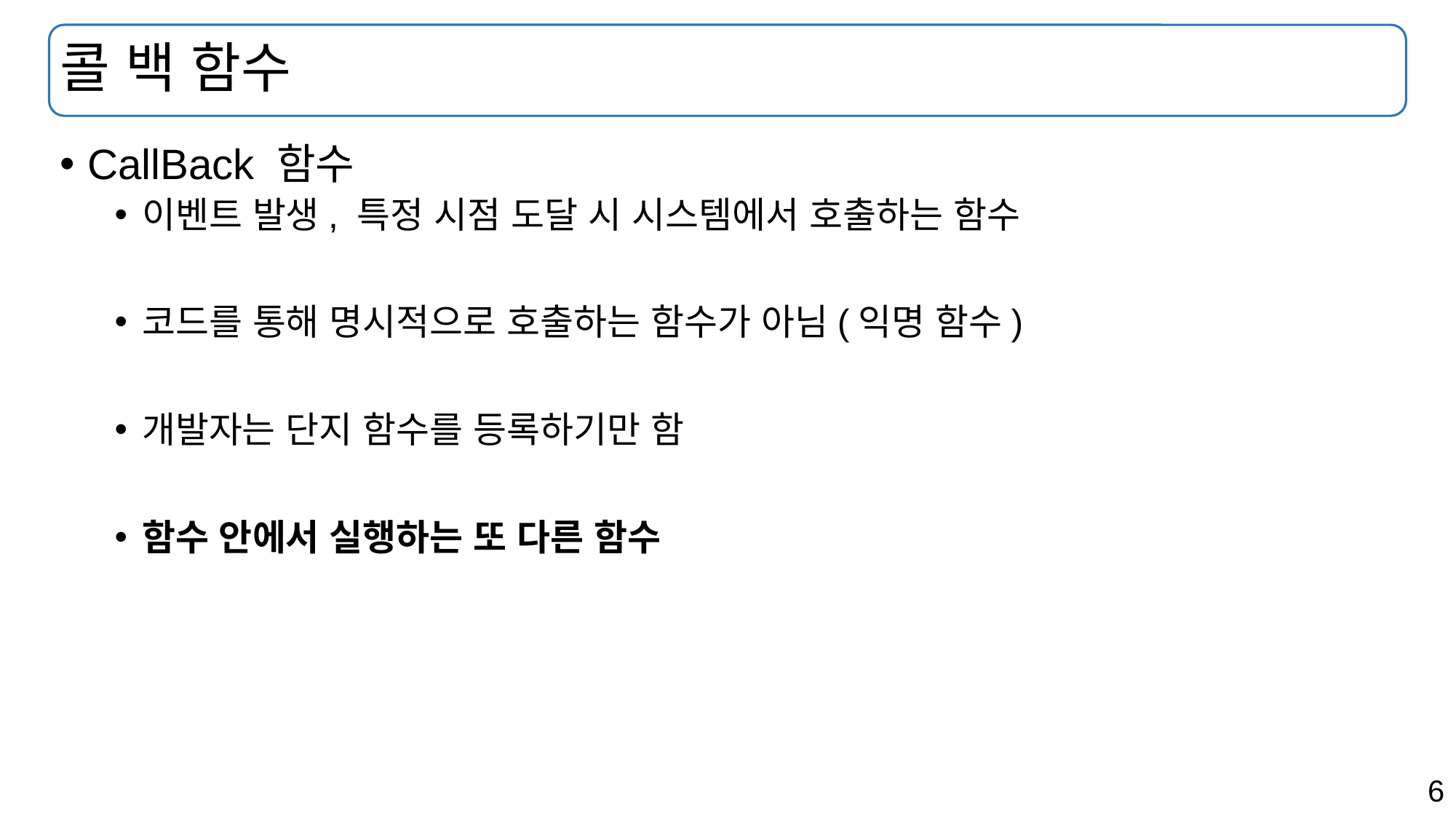

# 콜 백 함수
CallBack 함수
이벤트 발생, 특정 시점 도달 시 시스템에서 호출하는 함수

코드를 통해 명시적으로 호출하는 함수가 아님(익명 함수)

개발자는 단지 함수를 등록하기만 함

함수 안에서 실행하는 또 다른 함수